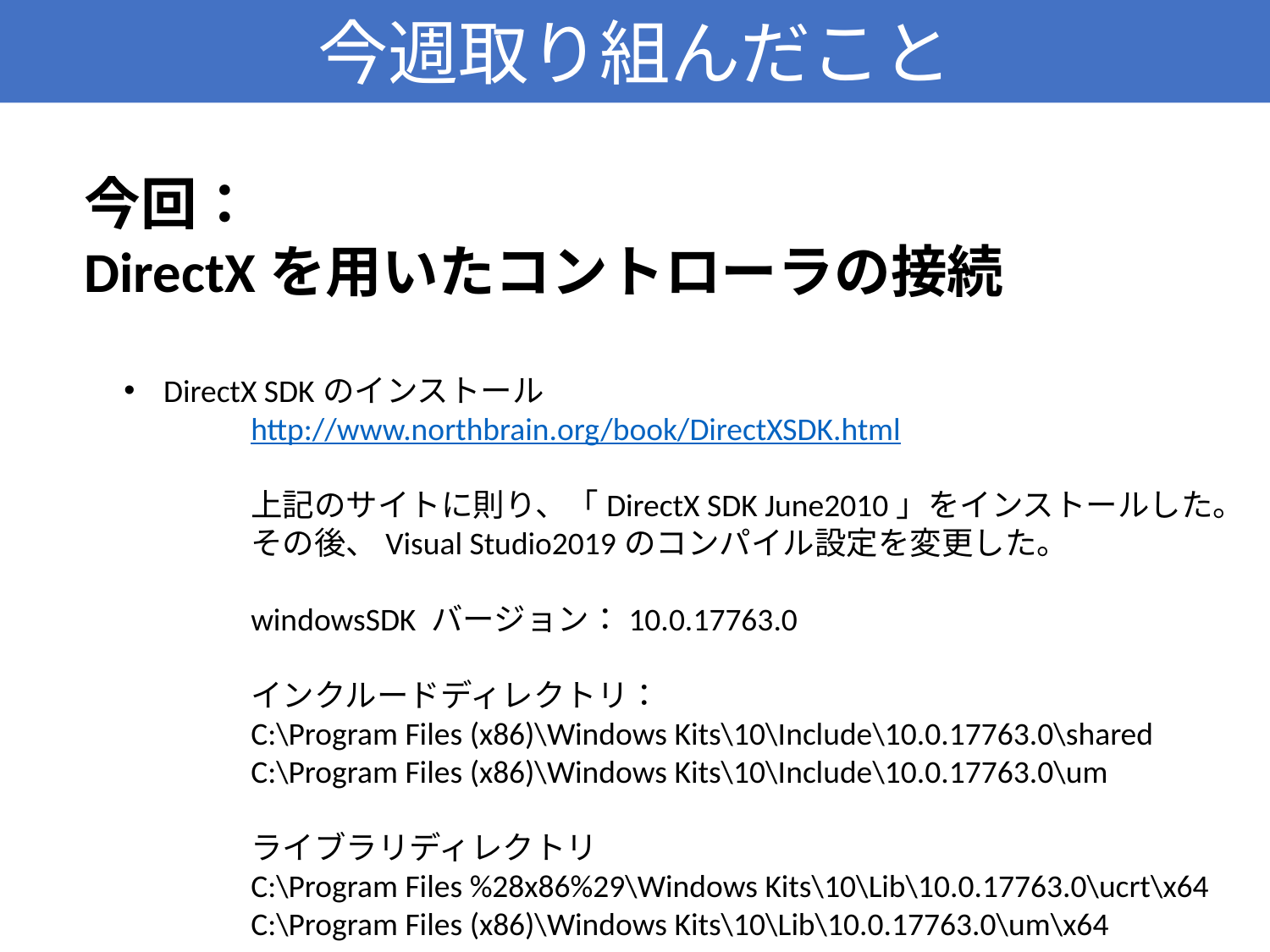

今週取り組んだこと
今回：
DirectXを用いたコントローラの接続
DirectX SDKのインストール
	http://www.northbrain.org/book/DirectXSDK.html

	上記のサイトに則り、「DirectX SDK June2010」をインストールした。
	その後、Visual Studio2019のコンパイル設定を変更した。

	windowsSDK バージョン：10.0.17763.0

	インクルードディレクトリ：
	C:\Program Files (x86)\Windows Kits\10\Include\10.0.17763.0\shared
	C:\Program Files (x86)\Windows Kits\10\Include\10.0.17763.0\um

	ライブラリディレクトリ
	C:\Program Files %28x86%29\Windows Kits\10\Lib\10.0.17763.0\ucrt\x64
	C:\Program Files (x86)\Windows Kits\10\Lib\10.0.17763.0\um\x64